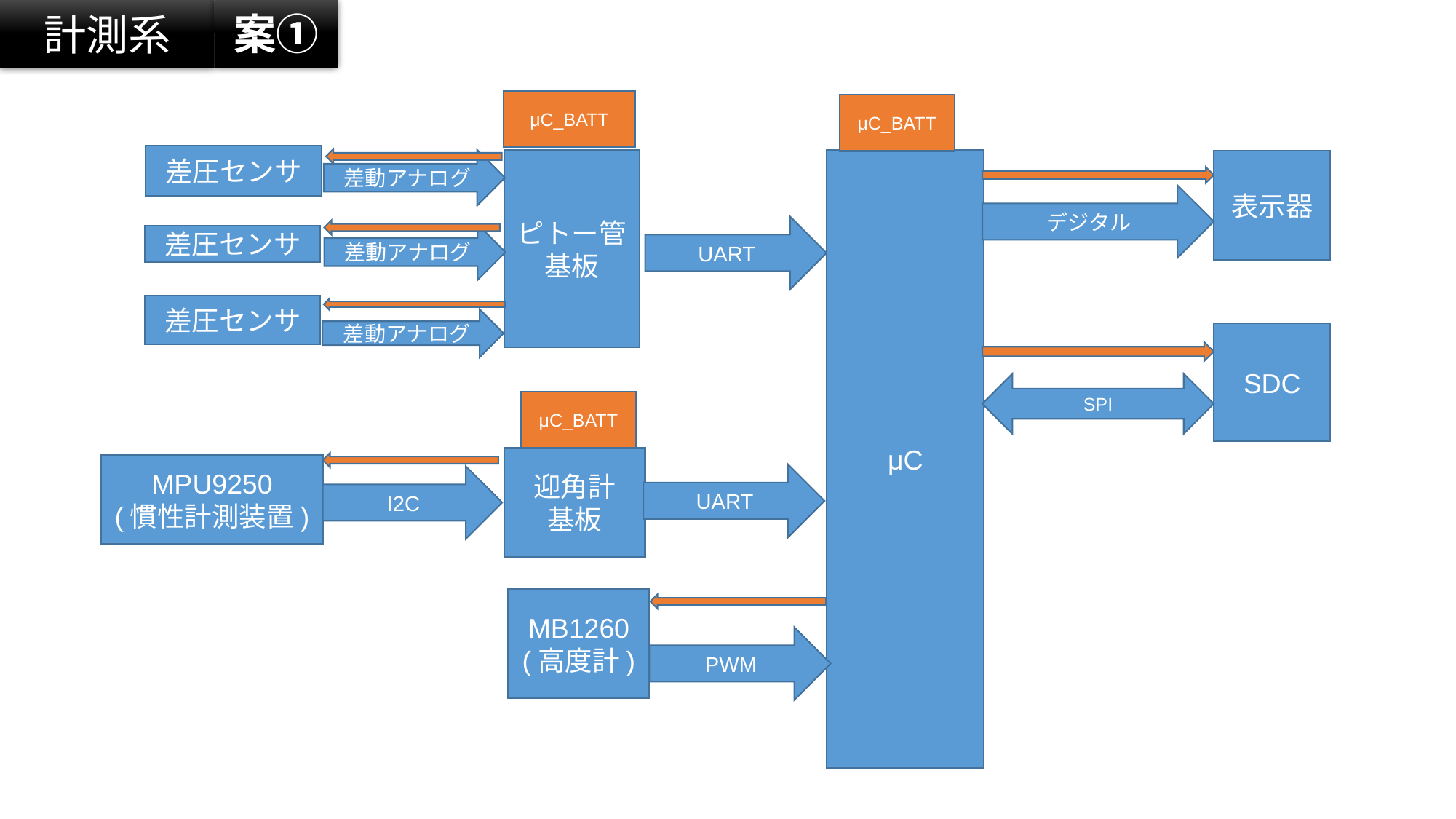

計測系
案①
μC_BATT
μC_BATT
差圧センサ

差動アナログ
ピトー管
基板
μC
表示器

デジタル
UART

差動アナログ
差圧センサ
差圧センサ

差動アナログ
SDC

SPI
μC_BATT
迎角計
基板

MPU9250
(慣性計測装置)
UART
I2C
MB1260
(高度計)

PWM